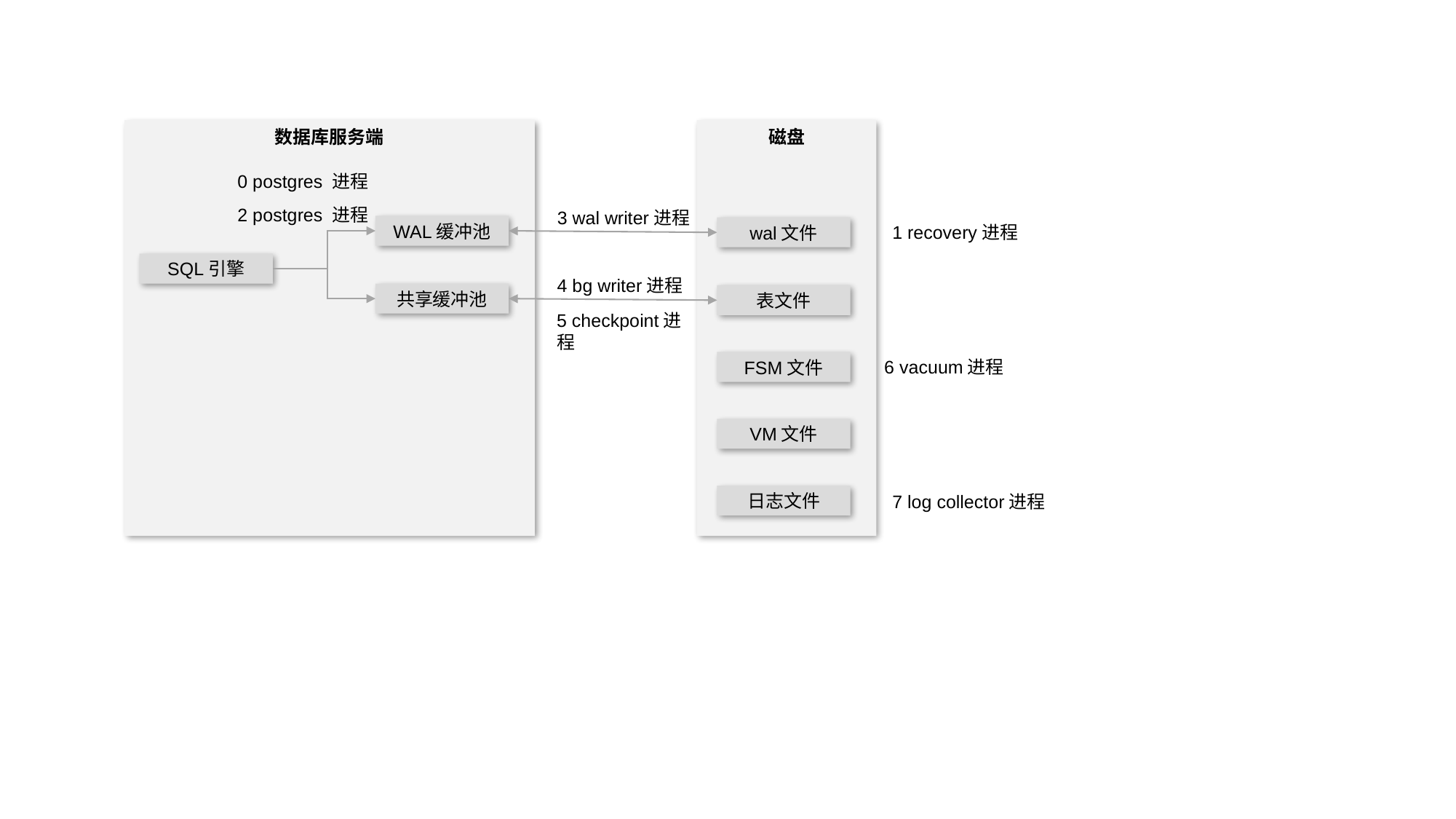

数据库服务端
磁盘
0 postgres 进程
2 postgres 进程
3 wal writer进程
1 recovery进程
WAL缓冲池
wal文件
SQL引擎
4 bg writer进程
共享缓冲池
表文件
5 checkpoint进程
6 vacuum进程
FSM文件
VM文件
7 log collector进程
日志文件